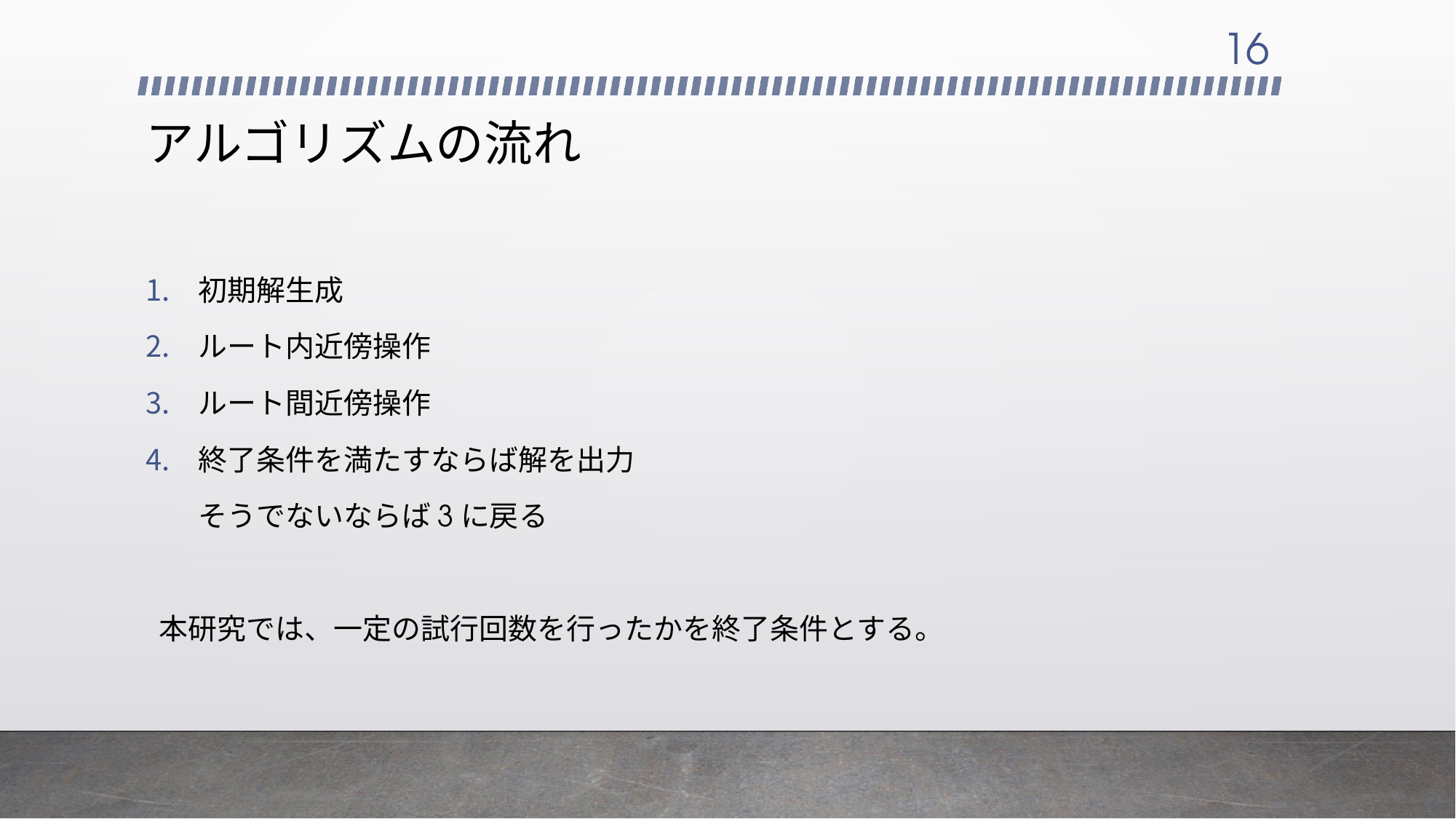

16
# アルゴリズムの流れ
初期解生成
ルート内近傍操作
ルート間近傍操作
終了条件を満たすならば解を出力
       そうでないならば3に戻る

 本研究では、一定の試行回数を行ったかを終了条件とする。